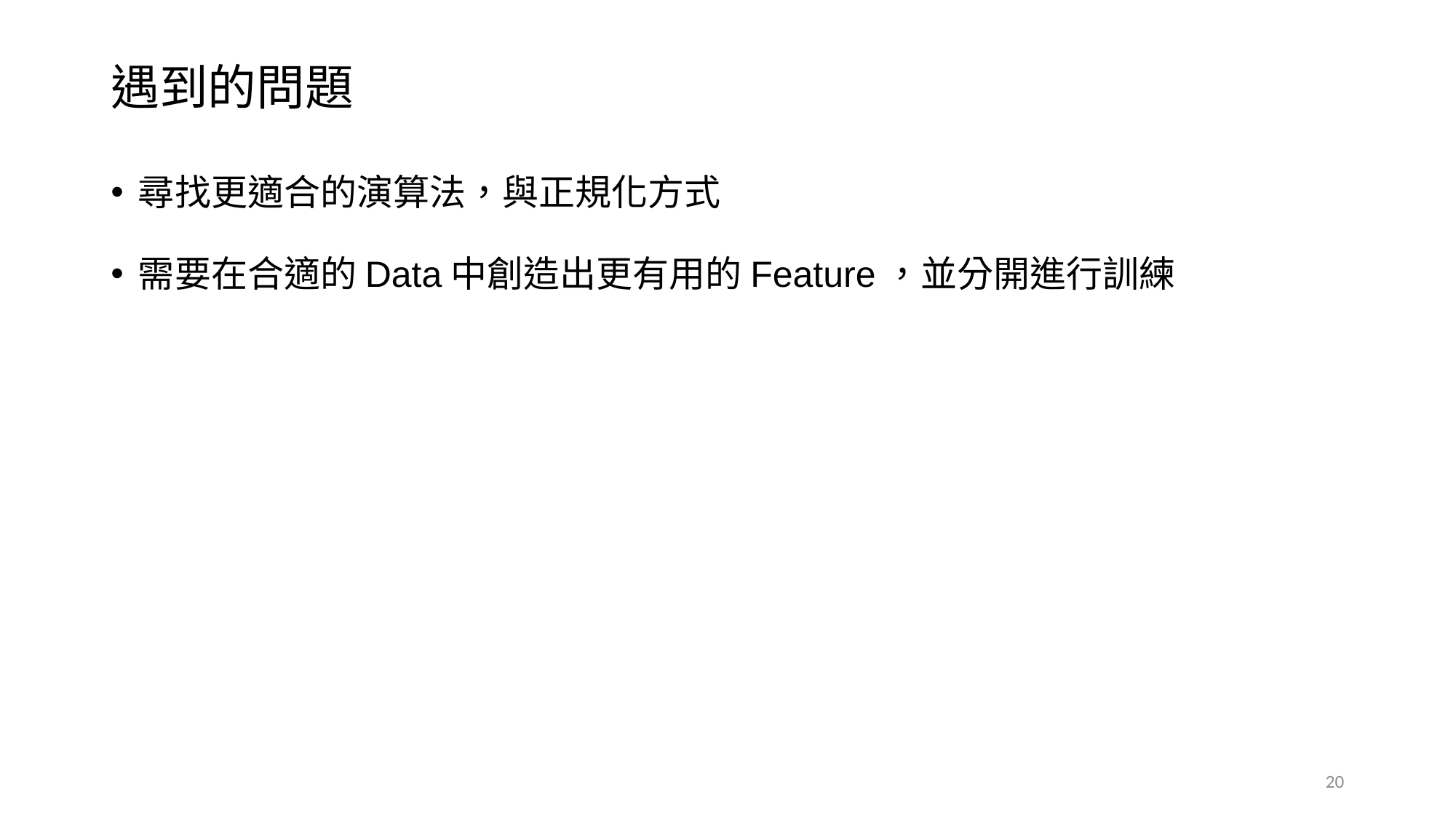

# 遇到的問題
尋找更適合的演算法，與正規化方式
需要在合適的Data中創造出更有用的Feature，並分開進行訓練

20